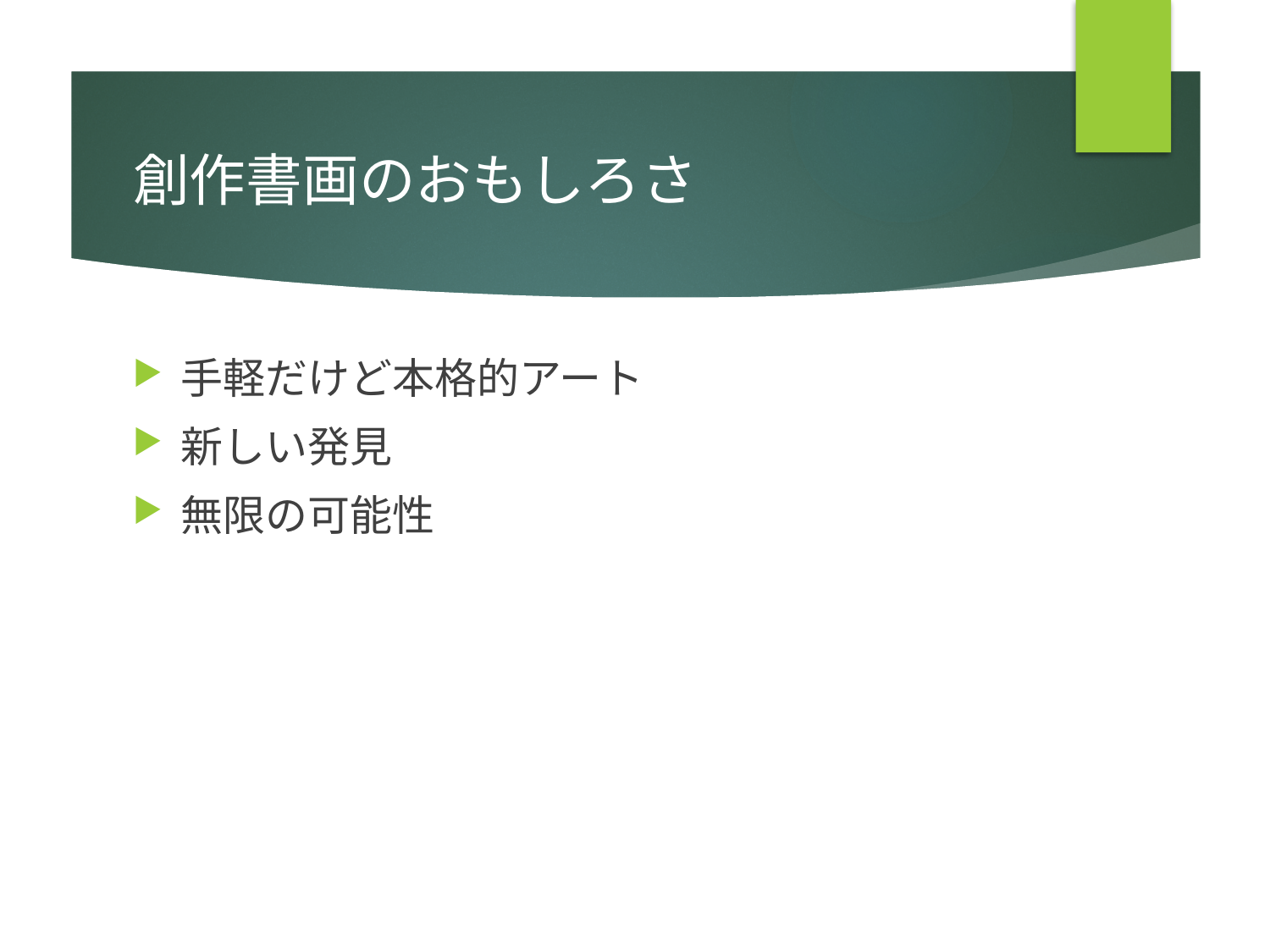

# 創作書画のおもしろさ
手軽だけど本格的アート
新しい発見
無限の可能性